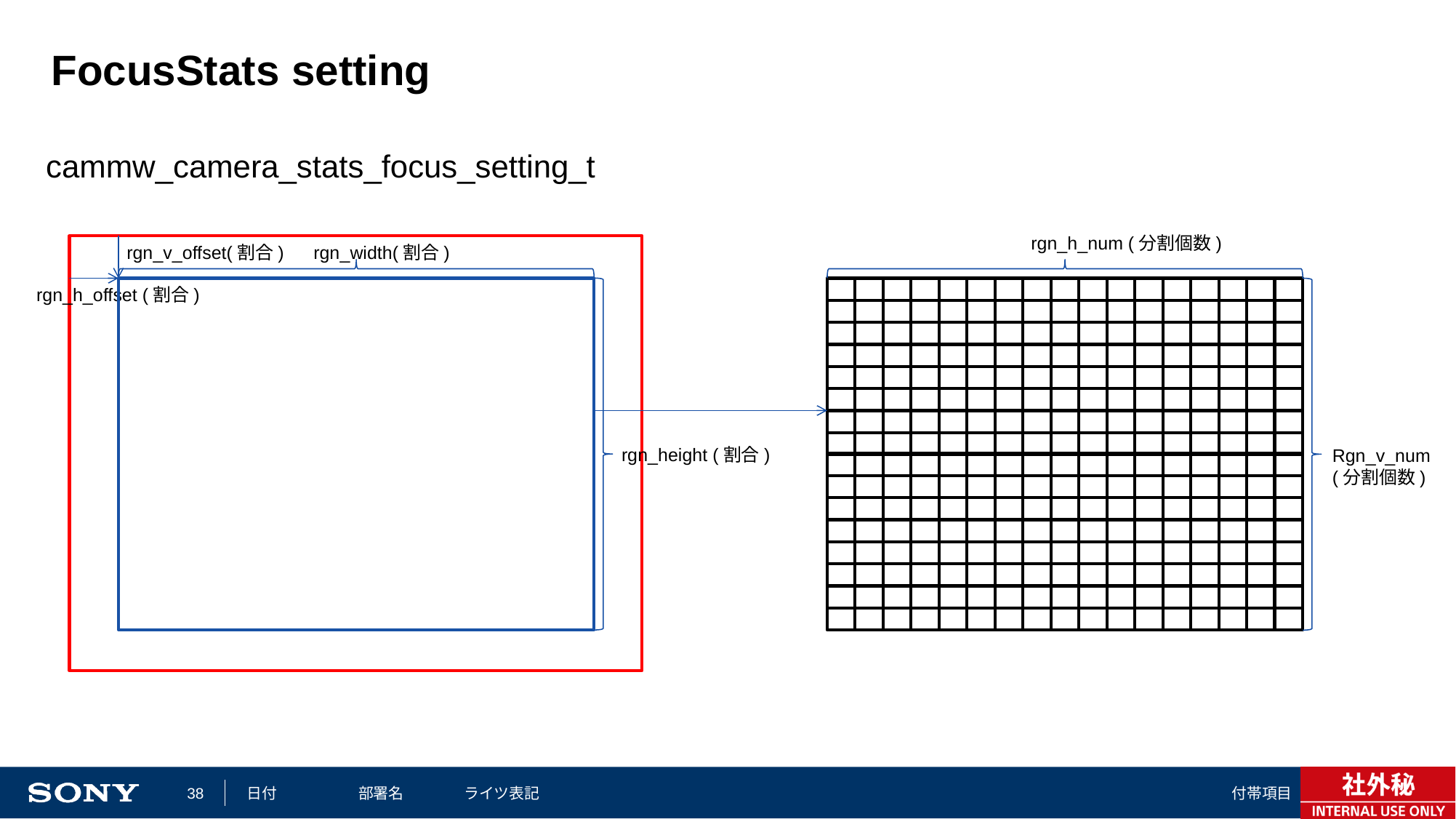

# FocusStats setting
cammw_camera_stats_focus_setting_t
rgn_h_num (分割個数)

rgn_v_offset(割合)
rgn_width(割合)

rgn_h_offset (割合)

rgn_height (割合)
Rgn_v_num
(分割個数)